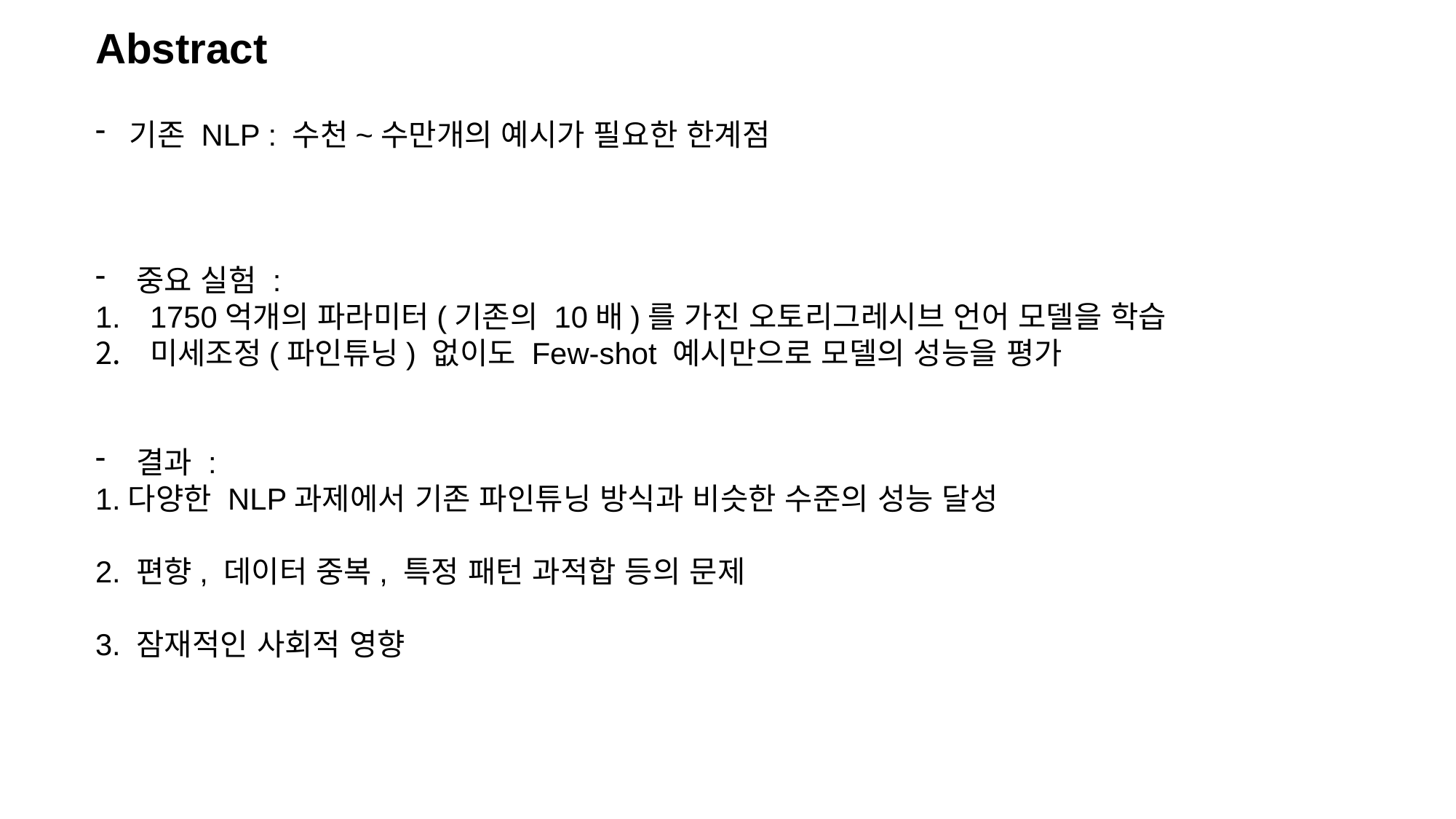

Abstract
기존 NLP : 수천~수만개의 예시가 필요한 한계점

중요 실험 :
1750억개의 파라미터(기존의 10배)를 가진 오토리그레시브 언어 모델을 학습
미세조정(파인튜닝) 없이도 Few-shot 예시만으로 모델의 성능을 평가

결과 :
1.다양한 NLP과제에서 기존 파인튜닝 방식과 비슷한 수준의 성능 달성

2. 편향, 데이터 중복, 특정 패턴 과적합 등의 문제

3. 잠재적인 사회적 영향